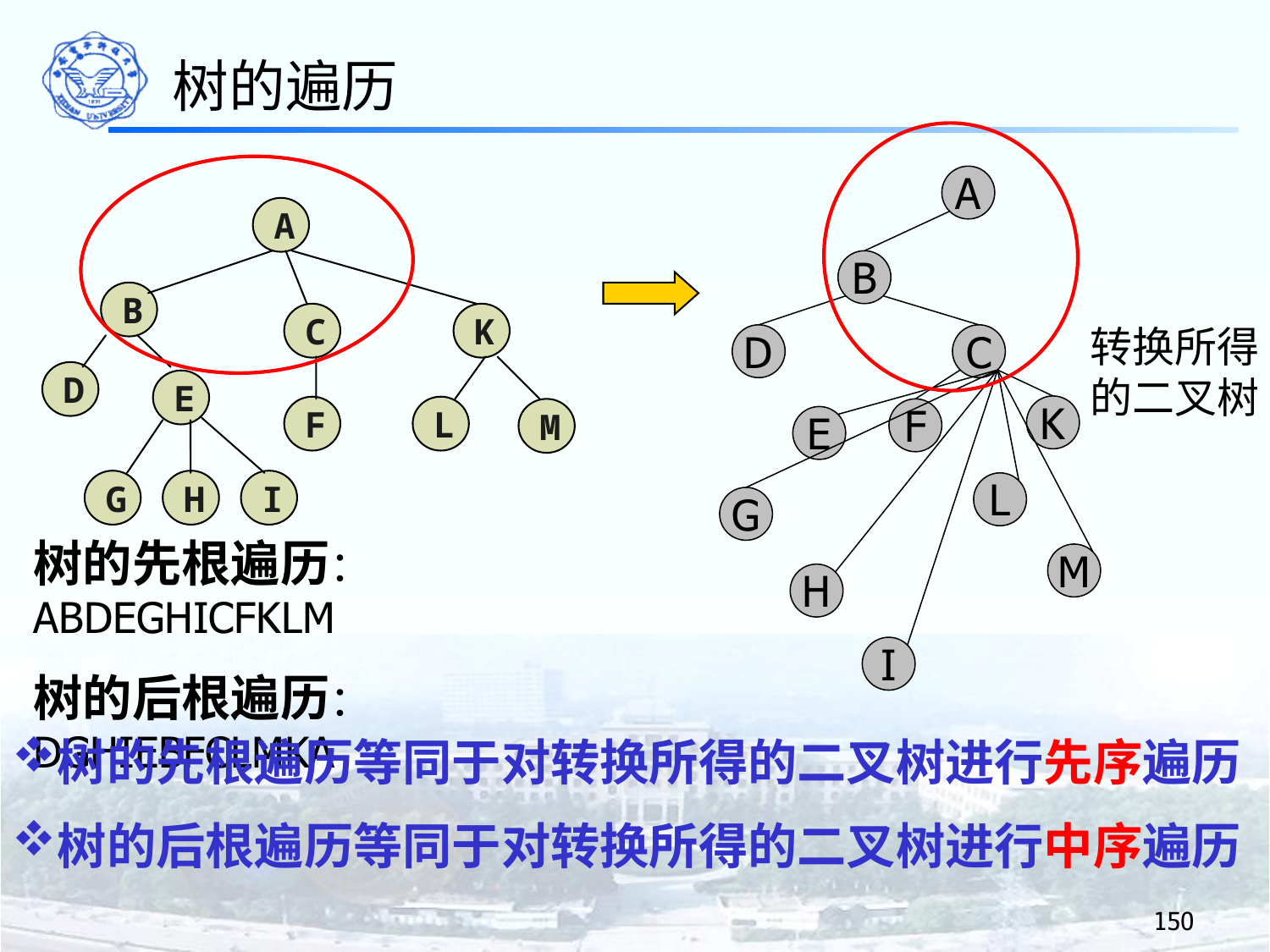

树的遍历

A

A

B

C

K

D

E

F

L

M

G

H

I
B

D
C
转换所得的二叉树
F
K
E
L
G
M
树的先根遍历：ABDEGHICFKLM
树的后根遍历：DGHIEBFCLMKA
H
I
树的先根遍历等同于对转换所得的二叉树进行先序遍历
树的后根遍历等同于对转换所得的二叉树进行中序遍历
150